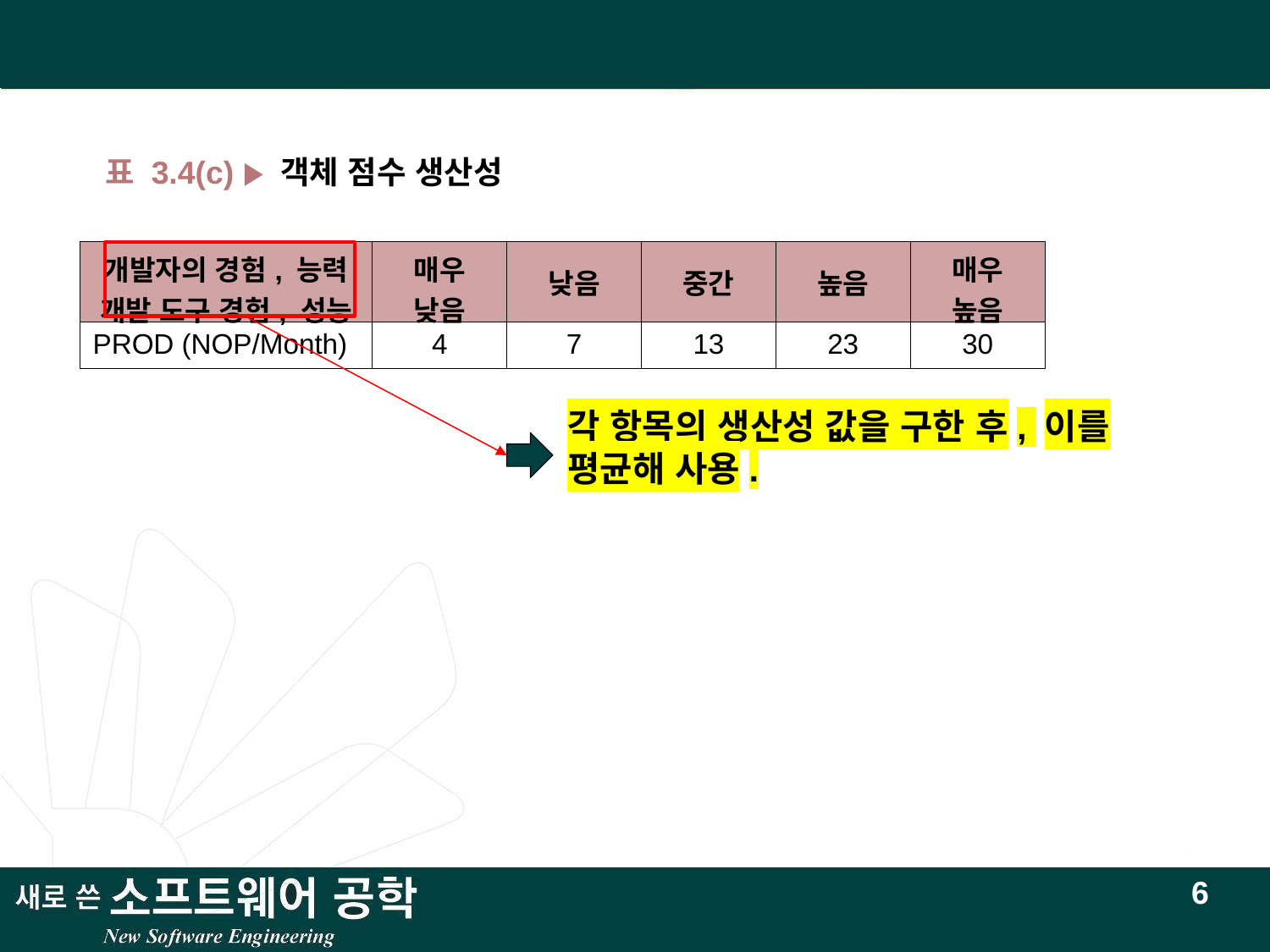

#
표 3.4(c) ▶ 객체 점수 생산성
| 개발자의 경험, 능력 개발 도구 경험, 성능 | 매우 낮음 | 낮음 | 중간 | 높음 | 매우 높음 |
| --- | --- | --- | --- | --- | --- |
| PROD (NOP/Month) | 4 | 7 | 13 | 23 | 30 |

각 항목의 생산성 값을 구한 후, 이를 평균해 사용.

6